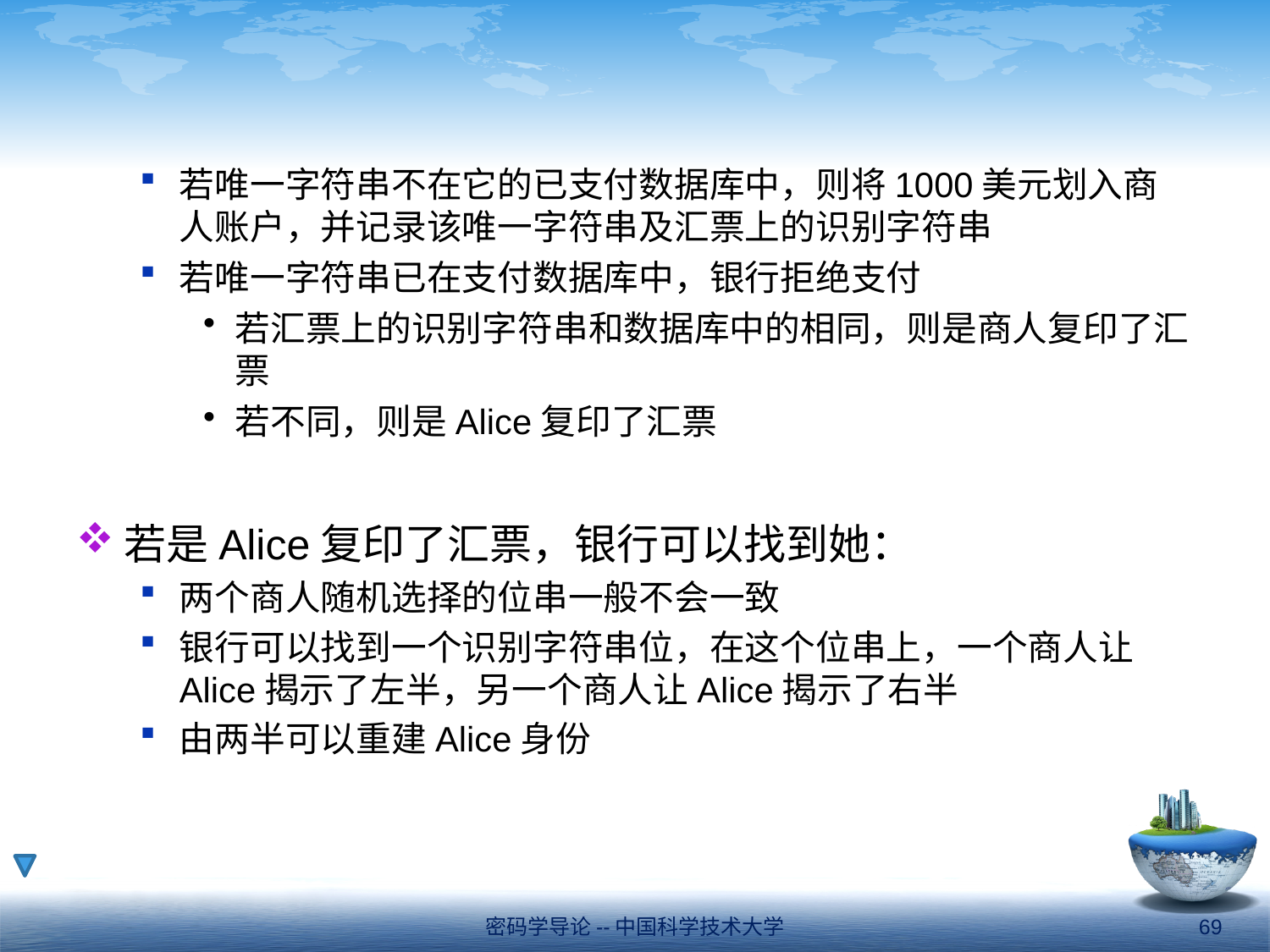

#
若唯一字符串不在它的已支付数据库中，则将1000美元划入商人账户，并记录该唯一字符串及汇票上的识别字符串
若唯一字符串已在支付数据库中，银行拒绝支付
若汇票上的识别字符串和数据库中的相同，则是商人复印了汇票
若不同，则是Alice复印了汇票

若是Alice复印了汇票，银行可以找到她：
两个商人随机选择的位串一般不会一致
银行可以找到一个识别字符串位，在这个位串上，一个商人让Alice揭示了左半，另一个商人让Alice揭示了右半
由两半可以重建Alice身份

密码学导论--中国科学技术大学
69